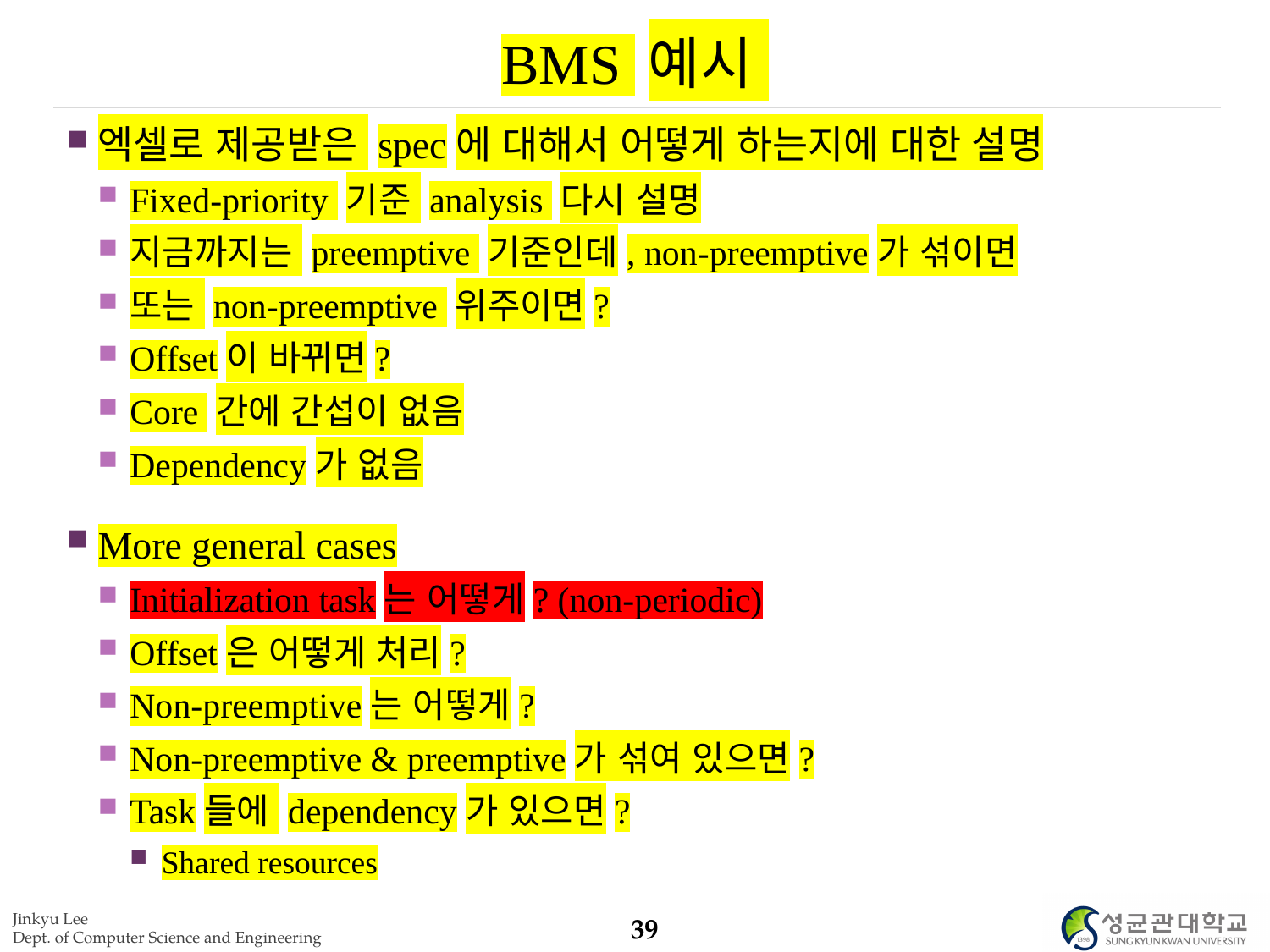

# BMS 예시
엑셀로 제공받은 spec에 대해서 어떻게 하는지에 대한 설명
Fixed-priority 기준 analysis 다시 설명
지금까지는 preemptive 기준인데, non-preemptive가 섞이면
또는 non-preemptive 위주이면?
Offset이 바뀌면?
Core 간에 간섭이 없음
Dependency가 없음
More general cases
Initialization task는 어떻게? (non-periodic)
Offset은 어떻게 처리?
Non-preemptive는 어떻게?
Non-preemptive & preemptive가 섞여 있으면?
Task들에 dependency가 있으면?
Shared resources